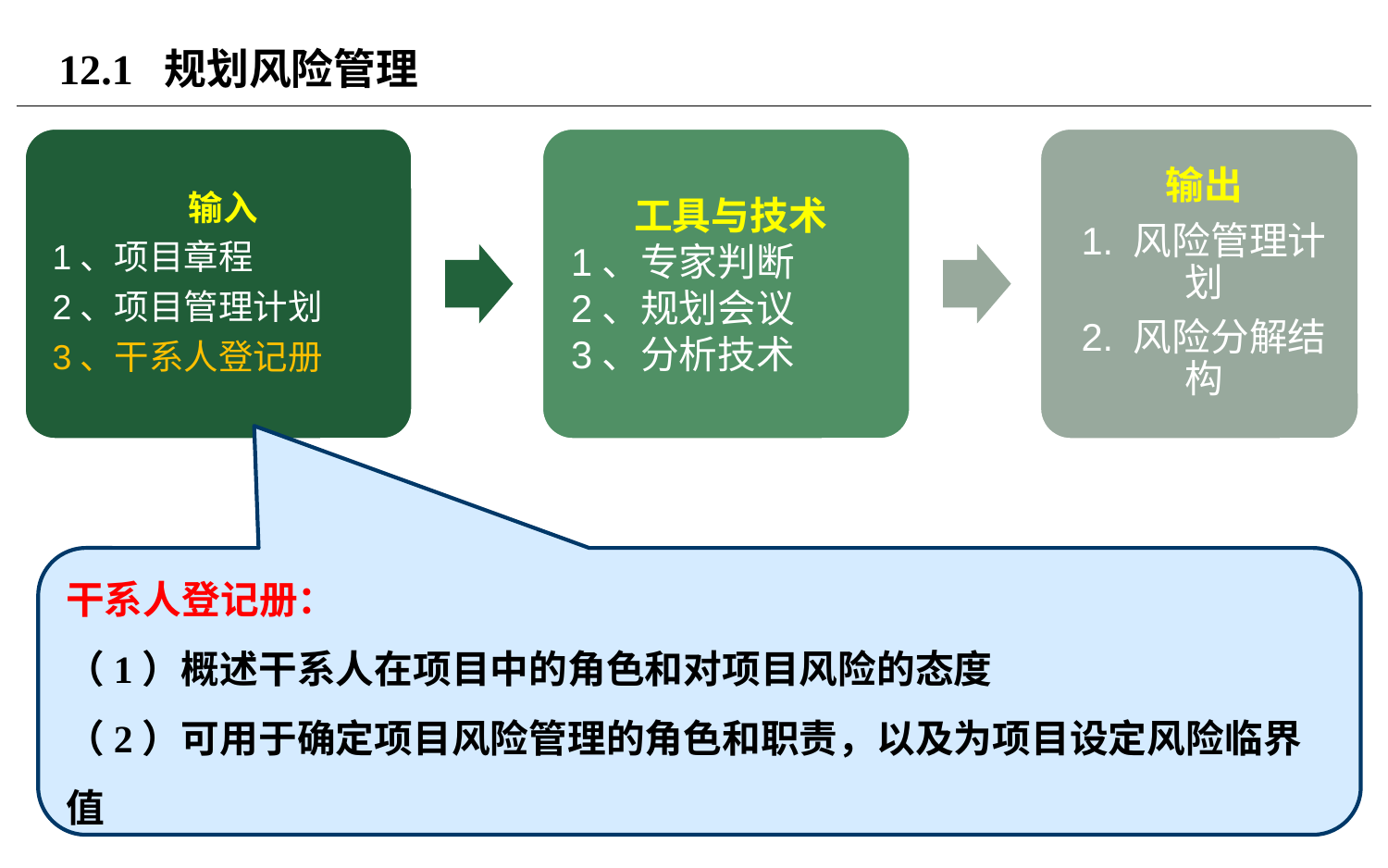

# 12.1  规划风险管理
输入
1、项目章程
2、项目管理计划
3、干系人登记册

工具与技术
1、专家判断
2、规划会议
3、分析技术

输出
1. 风险管理计划
2. 风险分解结构

干系人登记册：
（1）概述干系人在项目中的角色和对项目风险的态度
（2）可用于确定项目风险管理的角色和职责，以及为项目设定风险临界值